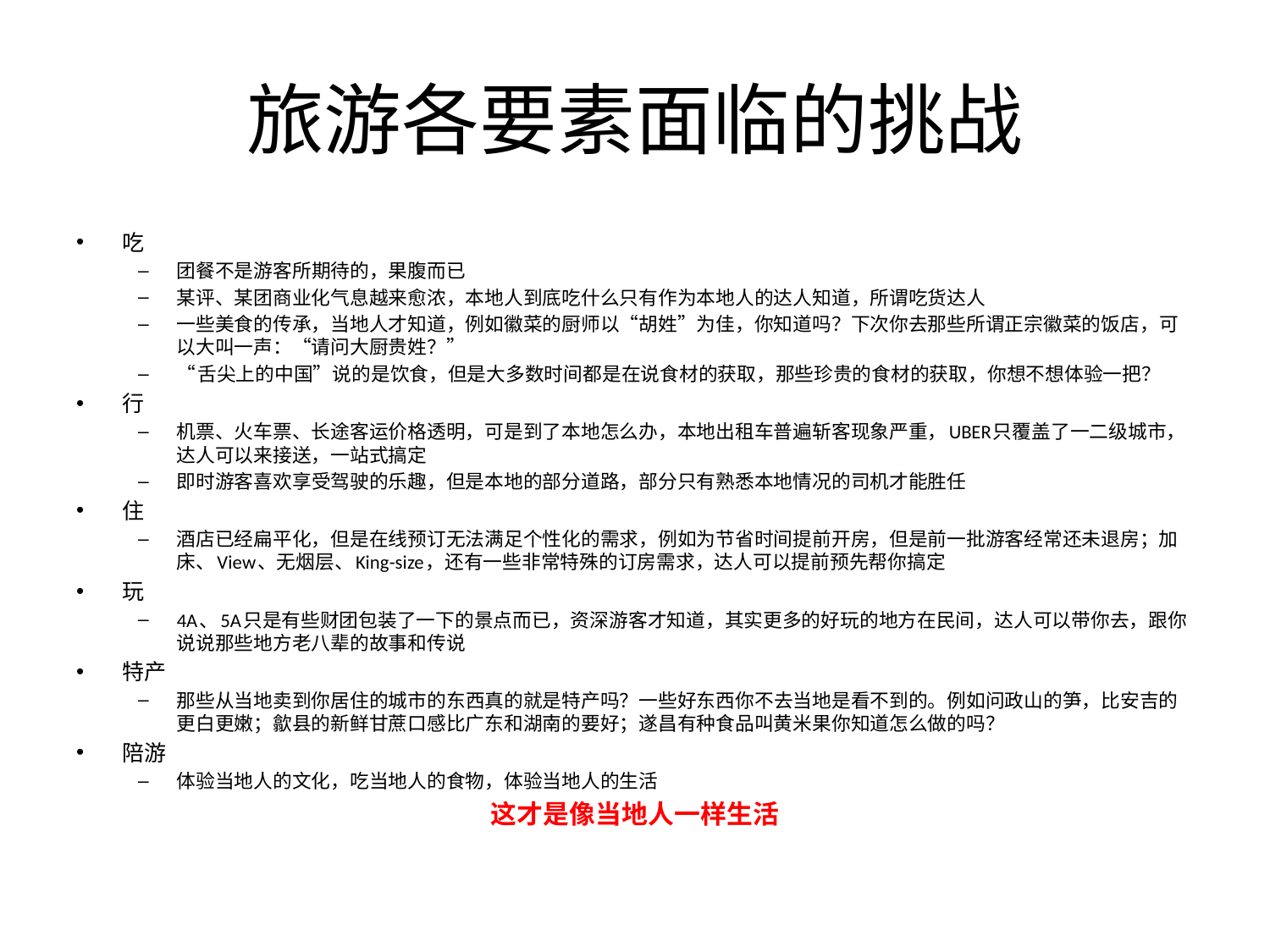

# 旅游各要素面临的挑战
吃
团餐不是游客所期待的，果腹而已
某评、某团商业化气息越来愈浓，本地人到底吃什么只有作为本地人的达人知道，所谓吃货达人
一些美食的传承，当地人才知道，例如徽菜的厨师以“胡姓”为佳，你知道吗？下次你去那些所谓正宗徽菜的饭店，可以大叫一声：“请问大厨贵姓？”
“舌尖上的中国”说的是饮食，但是大多数时间都是在说食材的获取，那些珍贵的食材的获取，你想不想体验一把？
行
机票、火车票、长途客运价格透明，可是到了本地怎么办，本地出租车普遍斩客现象严重，UBER只覆盖了一二级城市，达人可以来接送，一站式搞定
即时游客喜欢享受驾驶的乐趣，但是本地的部分道路，部分只有熟悉本地情况的司机才能胜任
住
酒店已经扁平化，但是在线预订无法满足个性化的需求，例如为节省时间提前开房，但是前一批游客经常还未退房；加床、View、无烟层、King-size，还有一些非常特殊的订房需求，达人可以提前预先帮你搞定
玩
4A、5A只是有些财团包装了一下的景点而已，资深游客才知道，其实更多的好玩的地方在民间，达人可以带你去，跟你说说那些地方老八辈的故事和传说
特产
那些从当地卖到你居住的城市的东西真的就是特产吗？一些好东西你不去当地是看不到的。例如问政山的笋，比安吉的更白更嫩；歙县的新鲜甘蔗口感比广东和湖南的要好；遂昌有种食品叫黄米果你知道怎么做的吗？
陪游
体验当地人的文化，吃当地人的食物，体验当地人的生活
这才是像当地人一样生活